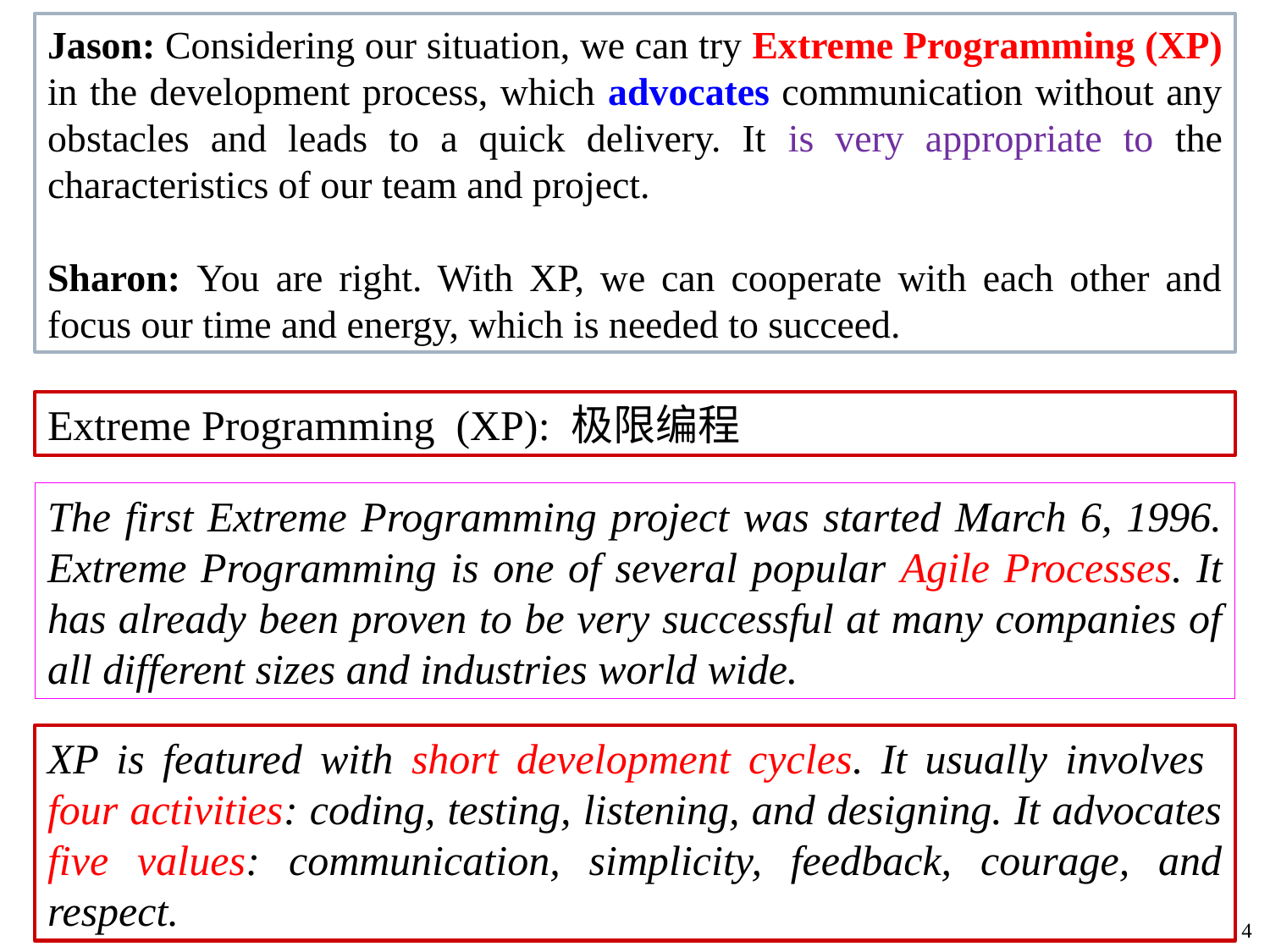

Jason: Considering our situation, we can try Extreme Programming (XP) in the development process, which advocates communication without any obstacles and leads to a quick delivery. It is very appropriate to the characteristics of our team and project.

Sharon: You are right. With XP, we can cooperate with each other and focus our time and energy, which is needed to succeed.
Extreme Programming  (XP): 极限编程
The first Extreme Programming project was started March 6, 1996. Extreme Programming is one of several popular Agile Processes. It has already been proven to be very successful at many companies of all different sizes and industries world wide.
XP is featured with short development cycles. It usually involves  four activities: coding, testing, listening, and designing. It advocates five values: communication, simplicity, feedback, courage, and respect.
4